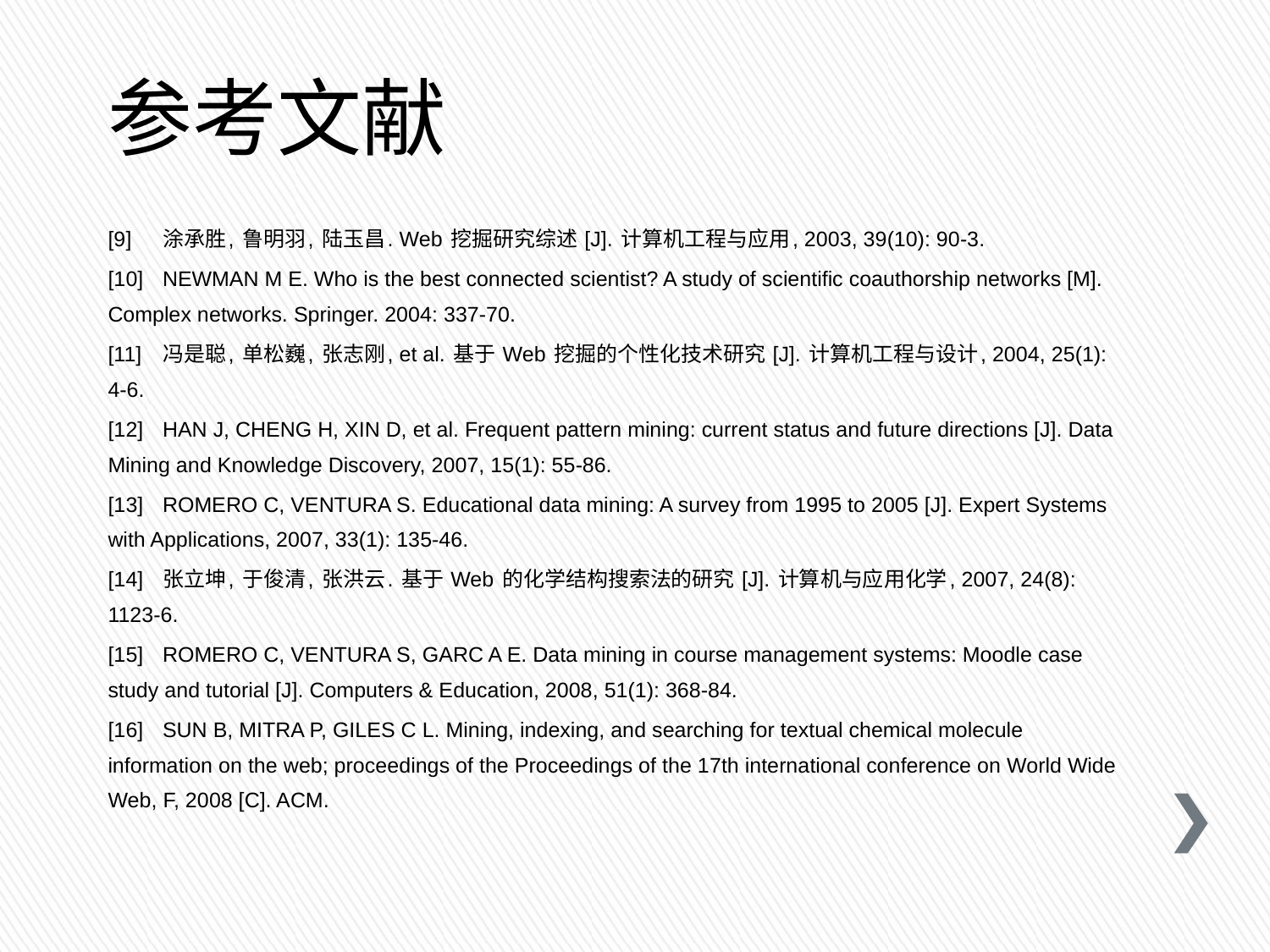

# 参考文献
[9]	涂承胜, 鲁明羽, 陆玉昌. Web 挖掘研究综述 [J]. 计算机工程与应用, 2003, 39(10): 90-3.
[10]	NEWMAN M E. Who is the best connected scientist? A study of scientific coauthorship networks [M]. Complex networks. Springer. 2004: 337-70.
[11]	冯是聪, 单松巍, 张志刚, et al. 基于 Web 挖掘的个性化技术研究 [J]. 计算机工程与设计, 2004, 25(1): 4-6.
[12]	HAN J, CHENG H, XIN D, et al. Frequent pattern mining: current status and future directions [J]. Data Mining and Knowledge Discovery, 2007, 15(1): 55-86.
[13]	ROMERO C, VENTURA S. Educational data mining: A survey from 1995 to 2005 [J]. Expert Systems with Applications, 2007, 33(1): 135-46.
[14]	张立坤, 于俊清, 张洪云. 基于 Web 的化学结构搜索法的研究 [J]. 计算机与应用化学, 2007, 24(8): 1123-6.
[15]	ROMERO C, VENTURA S, GARC A E. Data mining in course management systems: Moodle case study and tutorial [J]. Computers & Education, 2008, 51(1): 368-84.
[16]	SUN B, MITRA P, GILES C L. Mining, indexing, and searching for textual chemical molecule information on the web; proceedings of the Proceedings of the 17th international conference on World Wide Web, F, 2008 [C]. ACM.